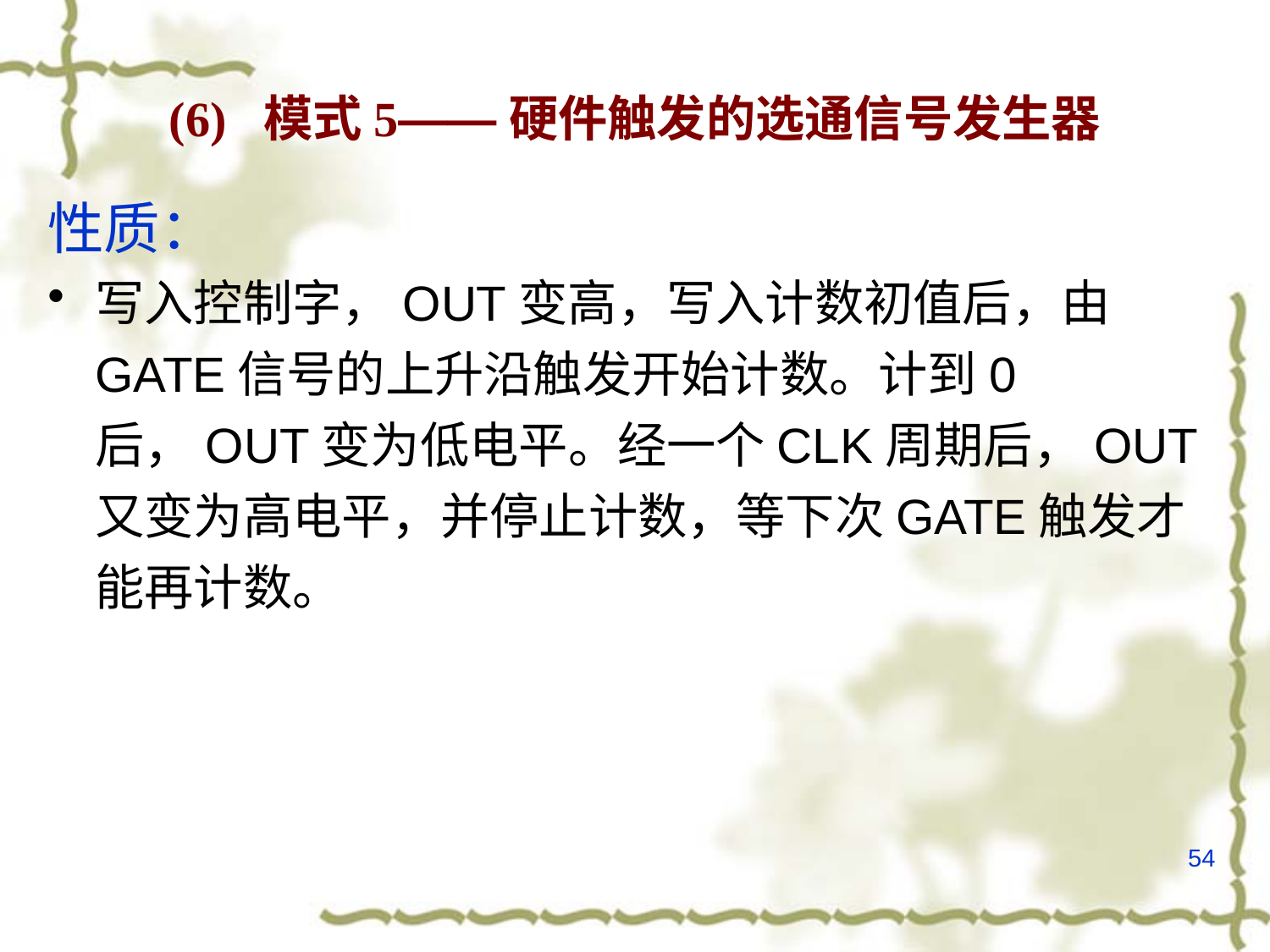

# (6)  模式5——硬件触发的选通信号发生器
性质：
写入控制字，OUT变高，写入计数初值后，由GATE信号的上升沿触发开始计数。计到0后，OUT变为低电平。经一个CLK周期后，OUT又变为高电平，并停止计数，等下次GATE触发才能再计数。

54